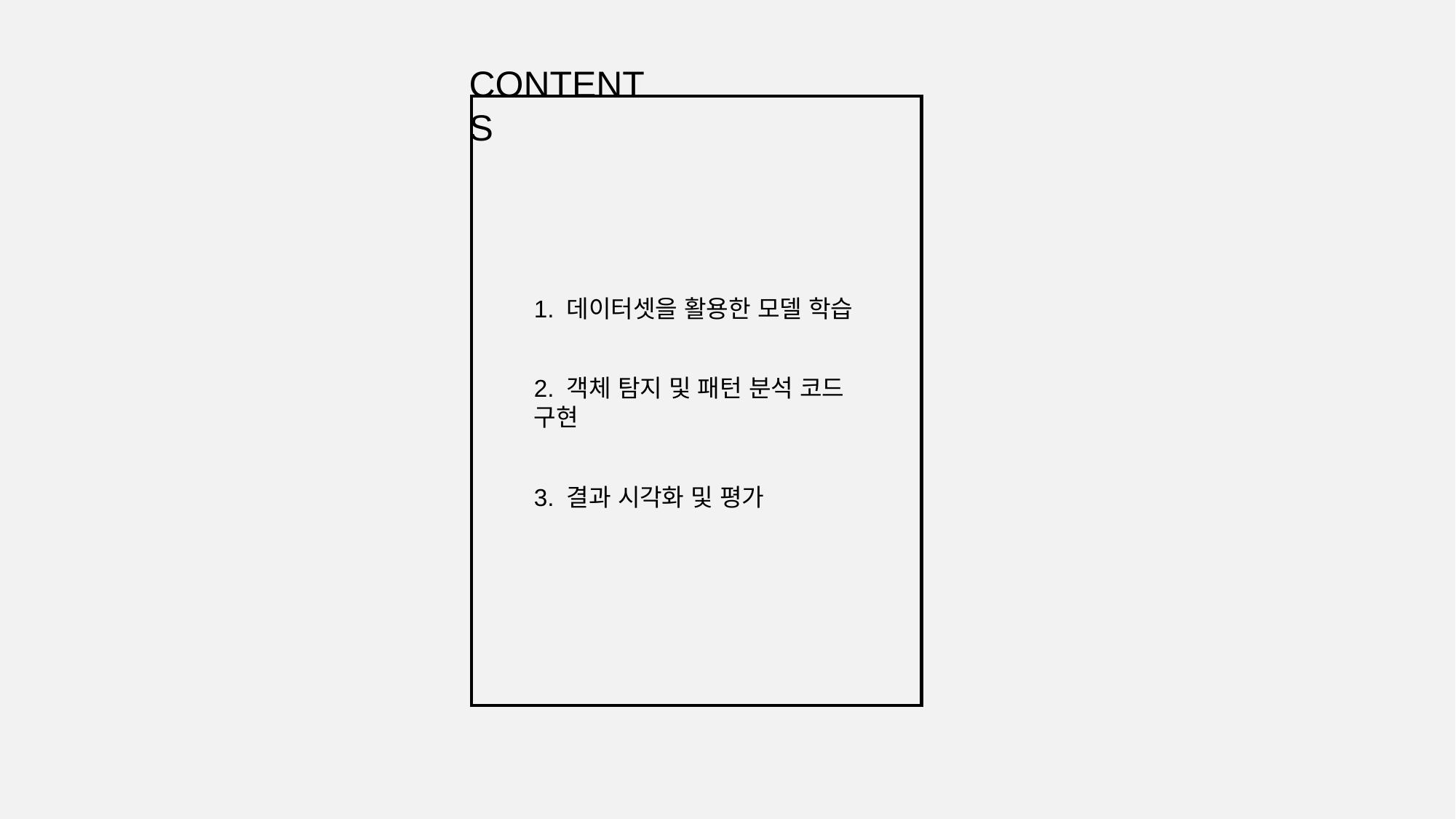

CONTENTS

1. 데이터셋을 활용한 모델 학습
2. 객체 탐지 및 패턴 분석 코드 구현
3. 결과 시각화 및 평가